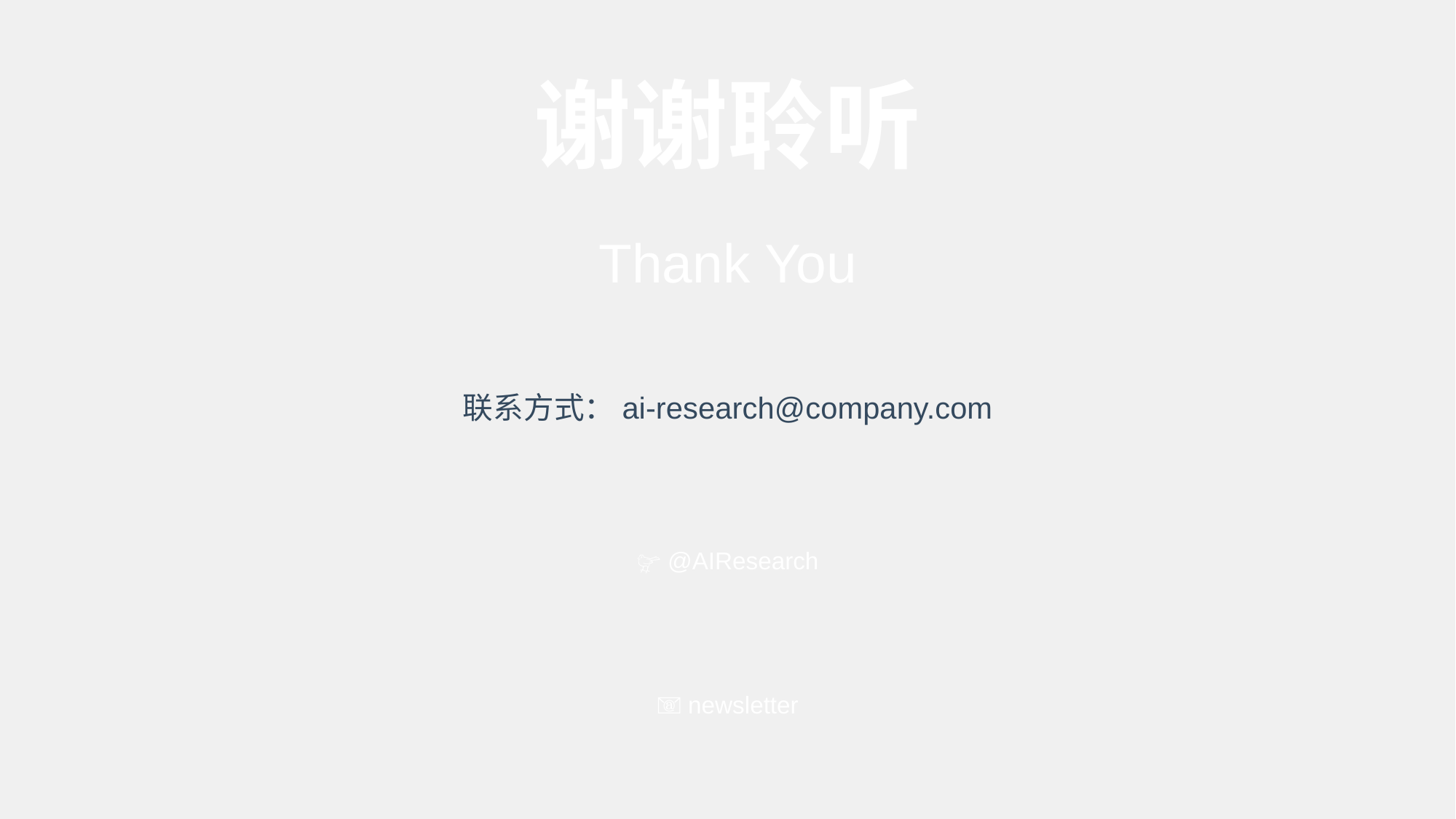

谢谢聆听
Thank You
联系方式：ai-research@company.com
🐦 @AIResearch
📧 newsletter